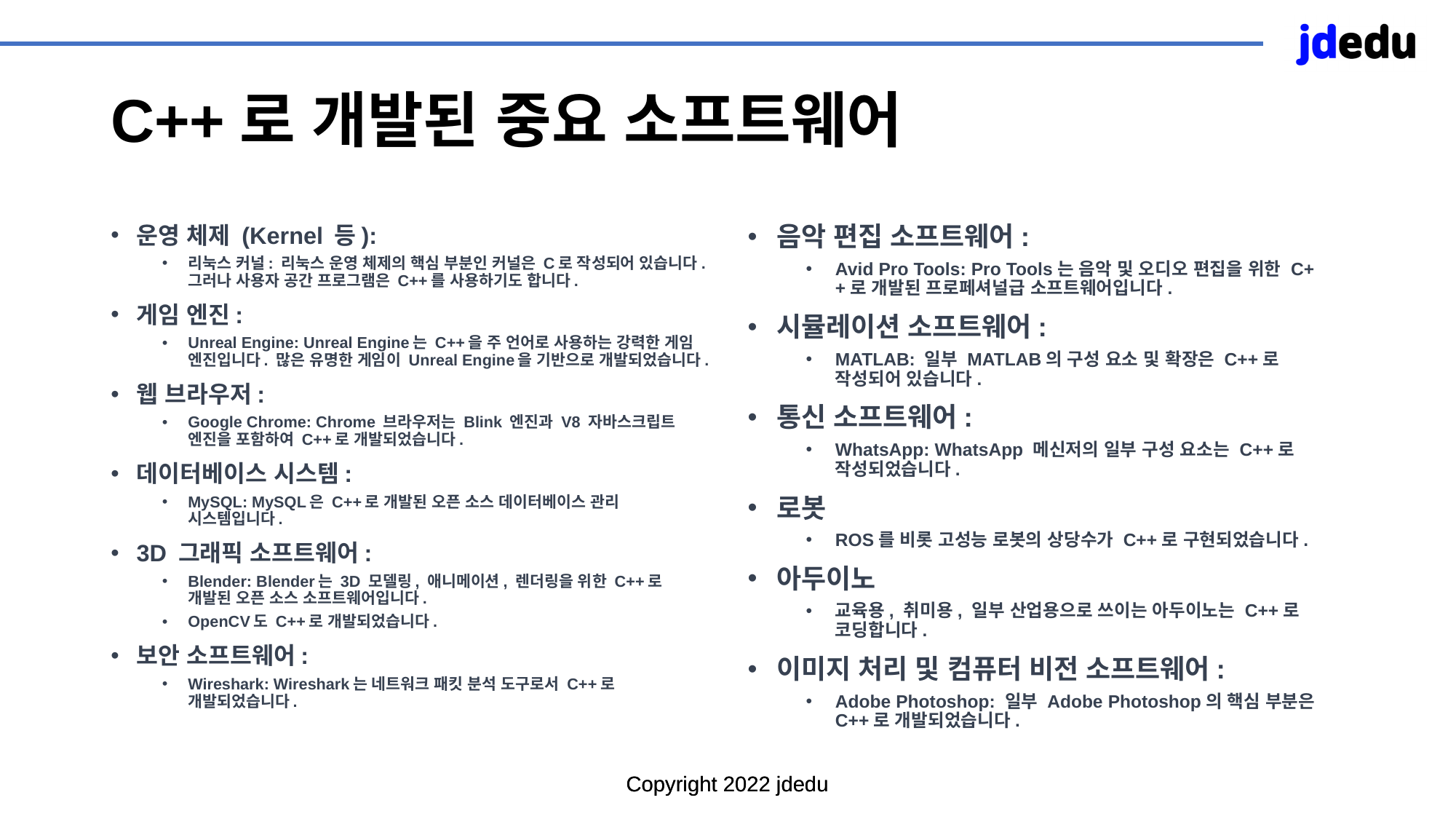

# C++로 개발된 중요 소프트웨어
운영 체제 (Kernel 등):
리눅스 커널: 리눅스 운영 체제의 핵심 부분인 커널은 C로 작성되어 있습니다. 그러나 사용자 공간 프로그램은 C++를 사용하기도 합니다.
게임 엔진:
Unreal Engine: Unreal Engine는 C++을 주 언어로 사용하는 강력한 게임 엔진입니다. 많은 유명한 게임이 Unreal Engine을 기반으로 개발되었습니다.
웹 브라우저:
Google Chrome: Chrome 브라우저는 Blink 엔진과 V8 자바스크립트 엔진을 포함하여 C++로 개발되었습니다.
데이터베이스 시스템:
MySQL: MySQL은 C++로 개발된 오픈 소스 데이터베이스 관리 시스템입니다.
3D 그래픽 소프트웨어:
Blender: Blender는 3D 모델링, 애니메이션, 렌더링을 위한 C++로 개발된 오픈 소스 소프트웨어입니다.
OpenCV도 C++로 개발되었습니다.
보안 소프트웨어:
Wireshark: Wireshark는 네트워크 패킷 분석 도구로서 C++로 개발되었습니다.

음악 편집 소프트웨어:
Avid Pro Tools: Pro Tools는 음악 및 오디오 편집을 위한 C++로 개발된 프로페셔널급 소프트웨어입니다.
시뮬레이션 소프트웨어:
MATLAB: 일부 MATLAB의 구성 요소 및 확장은 C++로 작성되어 있습니다.
통신 소프트웨어:
WhatsApp: WhatsApp 메신저의 일부 구성 요소는 C++로 작성되었습니다.
로봇
ROS를 비롯 고성능 로봇의 상당수가 C++로 구현되었습니다.
아두이노
교육용, 취미용, 일부 산업용으로 쓰이는 아두이노는 C++로 코딩합니다.
이미지 처리 및 컴퓨터 비전 소프트웨어:
Adobe Photoshop: 일부 Adobe Photoshop의 핵심 부분은 C++로 개발되었습니다.